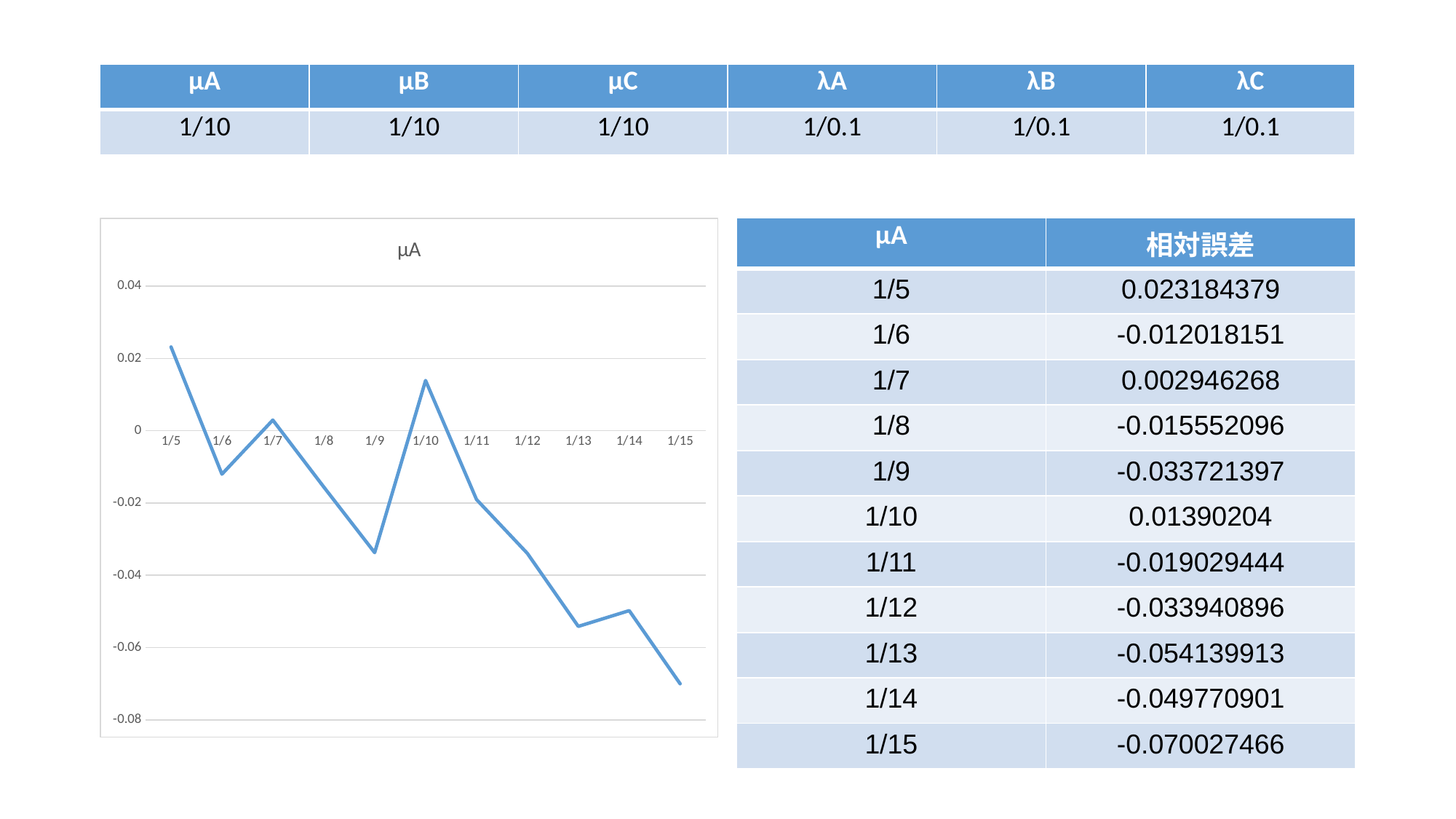

| μA | μB | μC | λA | λB | λC |
| --- | --- | --- | --- | --- | --- |
| 1/10 | 1/10 | 1/10 | 1/0.1 | 1/0.1 | 1/0.1 |

### Chart: μA

| Category |  |
|---|---|
| 1/5 | 0.0231843790977511 |
| 1/6 | -0.0120181508274443 |
| 1/7 | 0.0029462683001807 |
| 1/8 | -0.0155520959395288 |
| 1/9 | -0.0337213968296362 |
| 1/10 | 0.0139020399190258 |
| 1/11 | -0.0190294441496044 |
| 1/12 | -0.0339408958374833 |
| 1/13 | -0.0541399127654892 |
| 1/14 | -0.0497709008908673 |
| 1/15 | -0.0700274663212348 |
| μA | 相対誤差 |
| --- | --- |
| 1/5 | 0.023184379 |
| 1/6 | -0.012018151 |
| 1/7 | 0.002946268 |
| 1/8 | -0.015552096 |
| 1/9 | -0.033721397 |
| 1/10 | 0.01390204 |
| 1/11 | -0.019029444 |
| 1/12 | -0.033940896 |
| 1/13 | -0.054139913 |
| 1/14 | -0.049770901 |
| 1/15 | -0.070027466 |